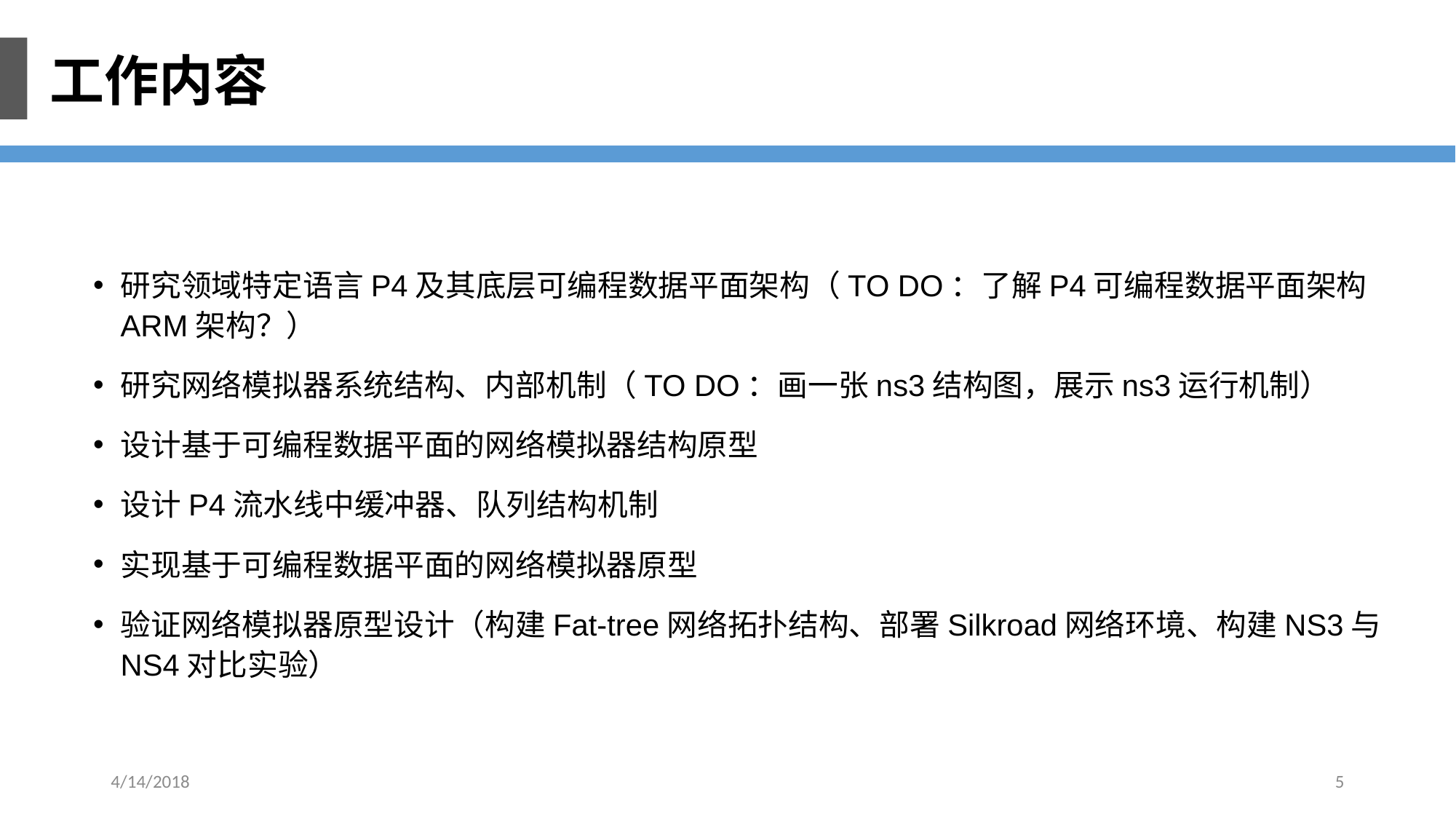

工作内容

研究领域特定语言P4及其底层可编程数据平面架构（TO DO：了解P4可编程数据平面架构 ARM架构？）
研究网络模拟器系统结构、内部机制（TO DO：画一张ns3结构图，展示ns3运行机制）
设计基于可编程数据平面的网络模拟器结构原型
设计P4流水线中缓冲器、队列结构机制
实现基于可编程数据平面的网络模拟器原型
验证网络模拟器原型设计（构建Fat-tree网络拓扑结构、部署Silkroad网络环境、构建NS3与NS4对比实验）

4/14/2018
5